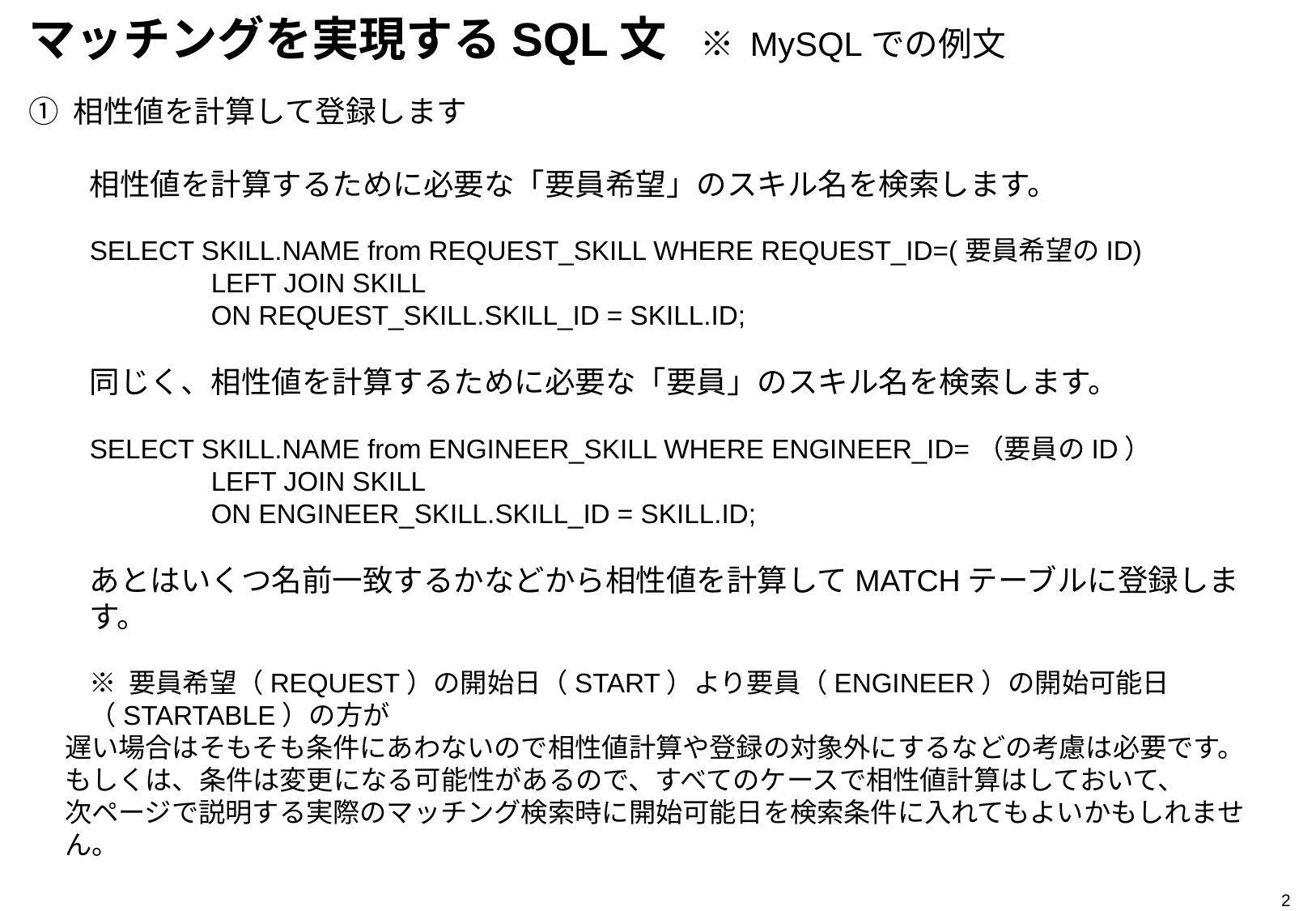

マッチングを実現するSQL文　※ MySQLでの例文
① 相性値を計算して登録します

相性値を計算するために必要な「要員希望」のスキル名を検索します。

SELECT SKILL.NAME from REQUEST_SKILL WHERE REQUEST_ID=(要員希望のID)
	LEFT JOIN SKILL
	ON REQUEST_SKILL.SKILL_ID = SKILL.ID;

同じく、相性値を計算するために必要な「要員」のスキル名を検索します。

SELECT SKILL.NAME from ENGINEER_SKILL WHERE ENGINEER_ID=（要員のID）
	LEFT JOIN SKILL
	ON ENGINEER_SKILL.SKILL_ID = SKILL.ID;

あとはいくつ名前一致するかなどから相性値を計算してMATCHテーブルに登録します。

※ 要員希望（REQUEST）の開始日（START）より要員（ENGINEER）の開始可能日（STARTABLE）の方が
遅い場合はそもそも条件にあわないので相性値計算や登録の対象外にするなどの考慮は必要です。
もしくは、条件は変更になる可能性があるので、すべてのケースで相性値計算はしておいて、
次ページで説明する実際のマッチング検索時に開始可能日を検索条件に入れてもよいかもしれません。